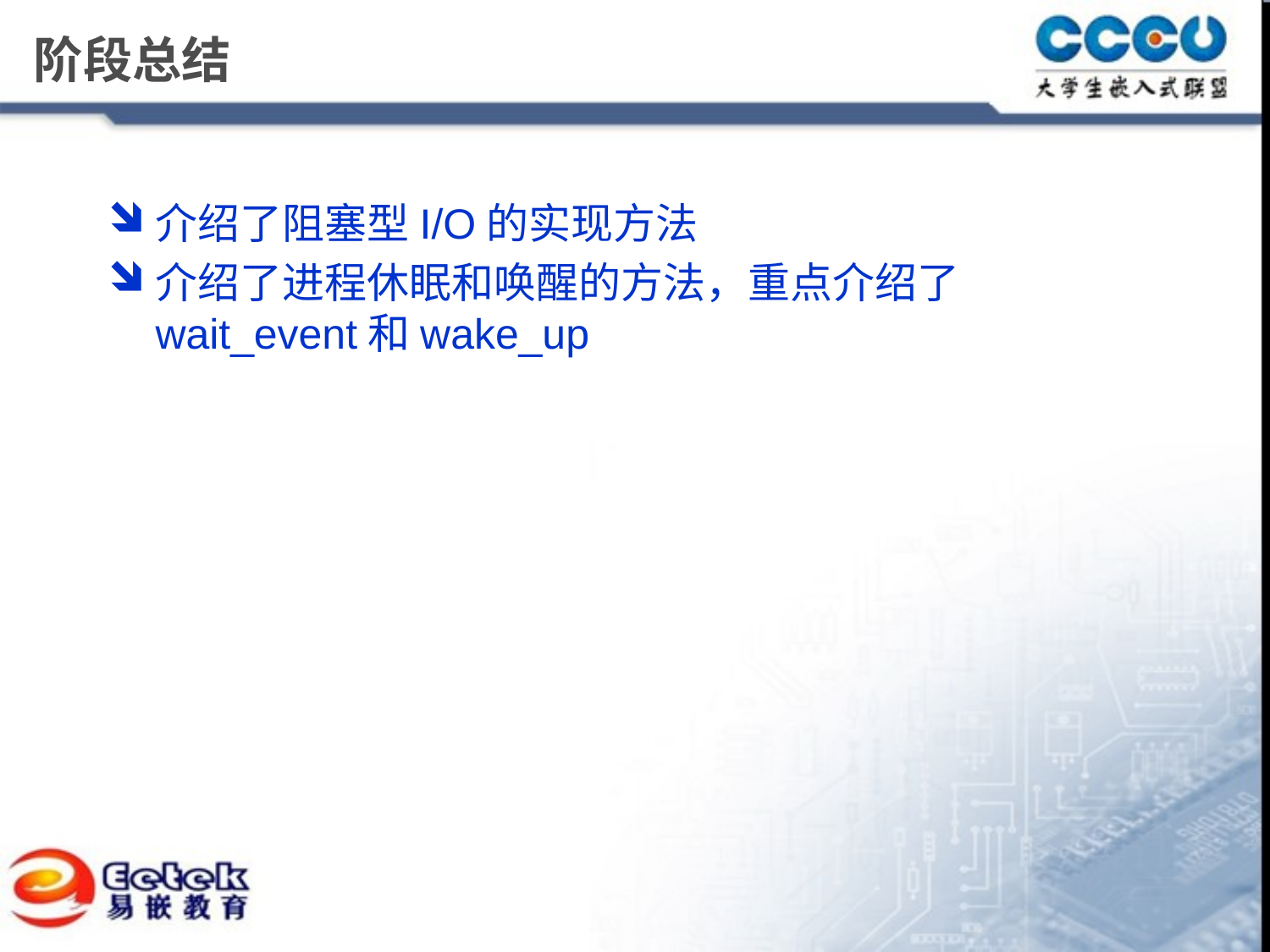

# 阶段总结
介绍了阻塞型I/O的实现方法
介绍了进程休眠和唤醒的方法，重点介绍了wait_event和wake_up